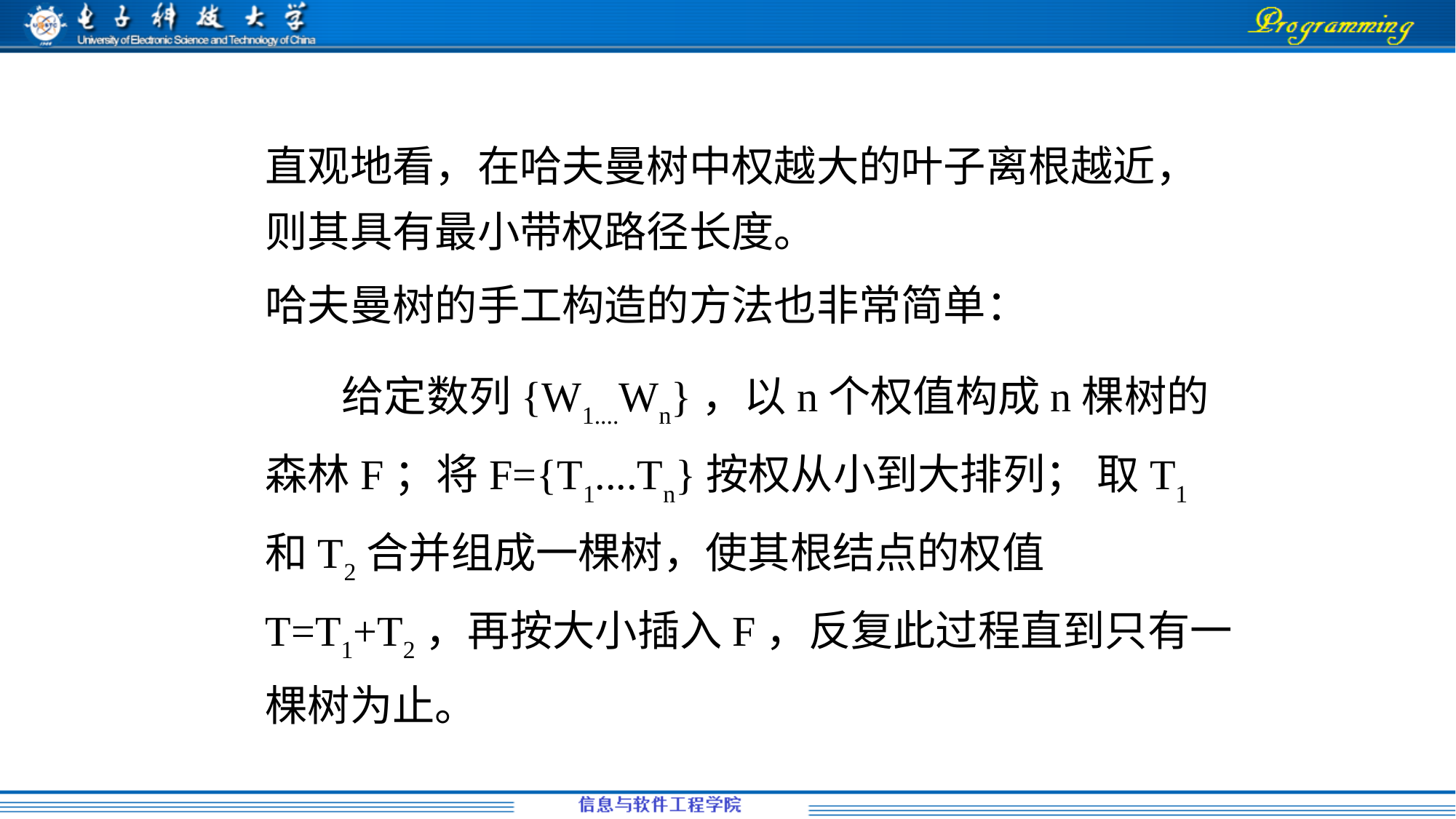

直观地看，在哈夫曼树中权越大的叶子离根越近，则其具有最小带权路径长度。
哈夫曼树的手工构造的方法也非常简单：
       给定数列{W1....Wn}，以n个权值构成n棵树的森林F；将F={T1....Tn}按权从小到大排列； 取T1和T2合并组成一棵树，使其根结点的权值T=T1+T2，再按大小插入F，反复此过程直到只有一棵树为止。